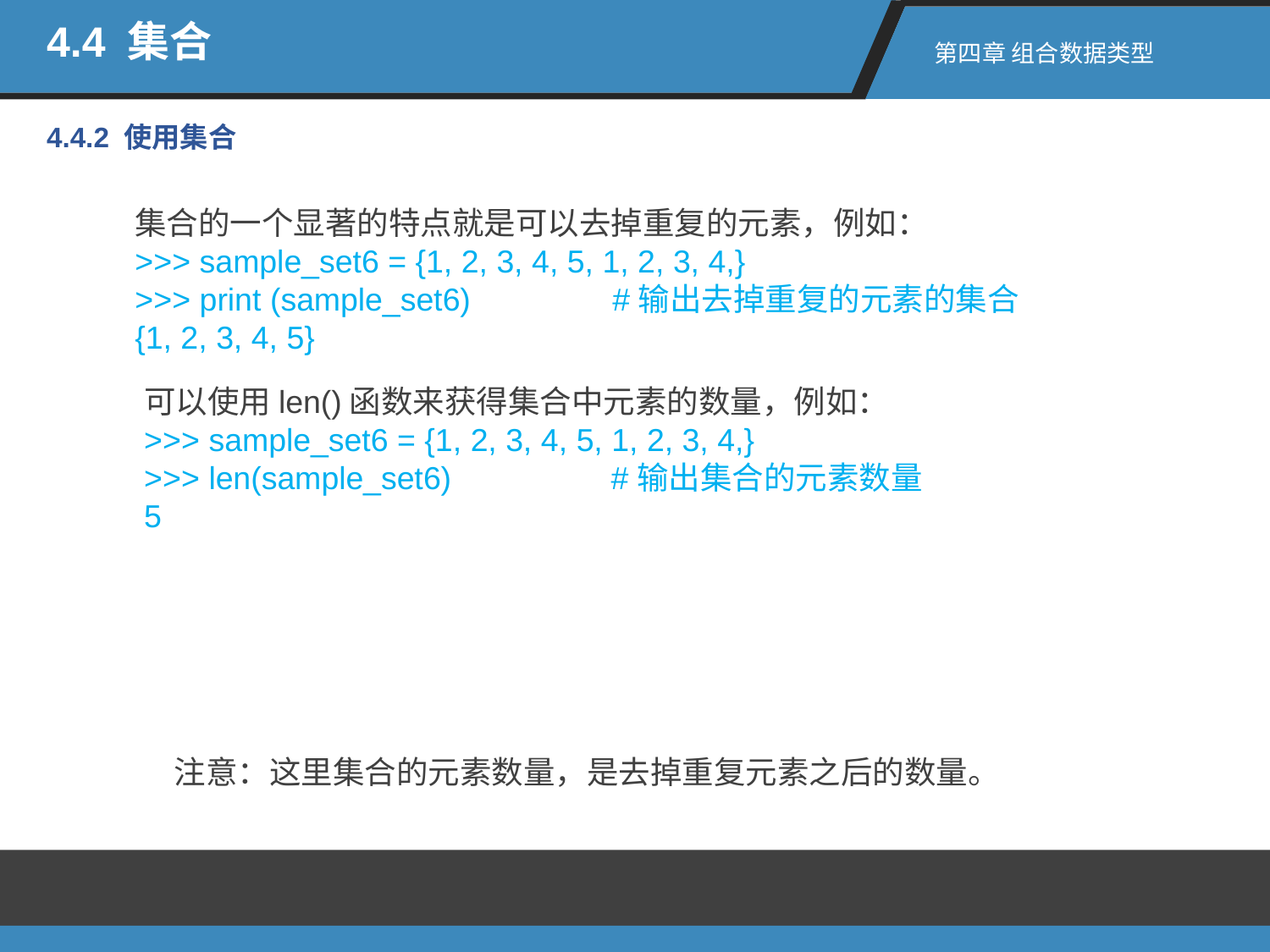

4.4 集合
第四章 组合数据类型
4.4.2 使用集合
集合的一个显著的特点就是可以去掉重复的元素，例如：
>>> sample_set6 = {1, 2, 3, 4, 5, 1, 2, 3, 4,}
>>> print (sample_set6)                #输出去掉重复的元素的集合
{1, 2, 3, 4, 5}
可以使用len()函数来获得集合中元素的数量，例如：
>>> sample_set6 = {1, 2, 3, 4, 5, 1, 2, 3, 4,}
>>> len(sample_set6)                  #输出集合的元素数量
5
注意：这里集合的元素数量，是去掉重复元素之后的数量。